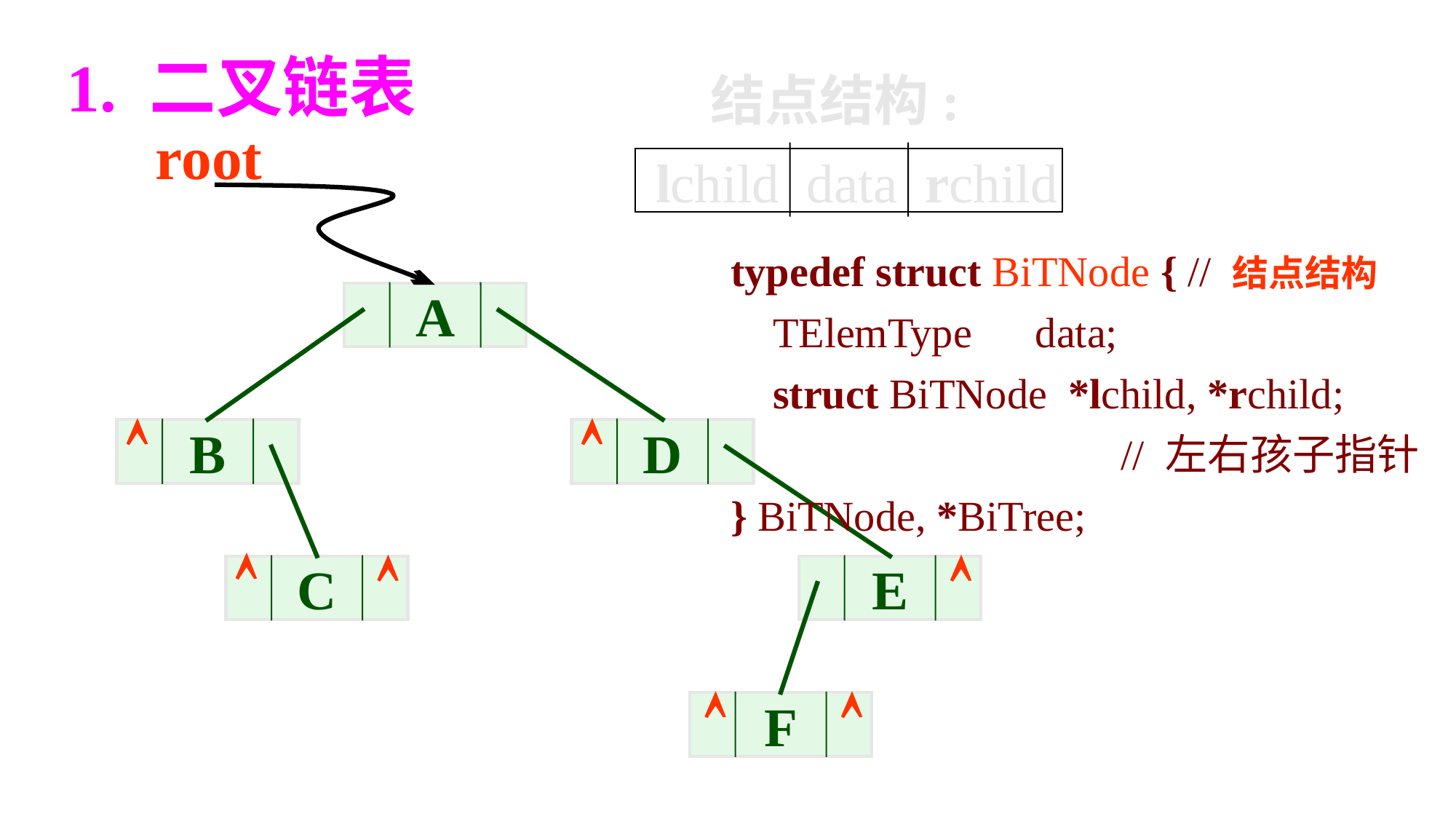

1. 二叉链表
结点结构:
root
lchild  data  rchild

typedef struct BiTNode { // 结点结构
    TElemType      data;
    struct BiTNode  *lchild, *rchild;
                                     // 左右孩子指针
} BiTNode, *BiTree;
A

∧
∧
B

D

∧
∧
∧
C

E

∧
∧
F